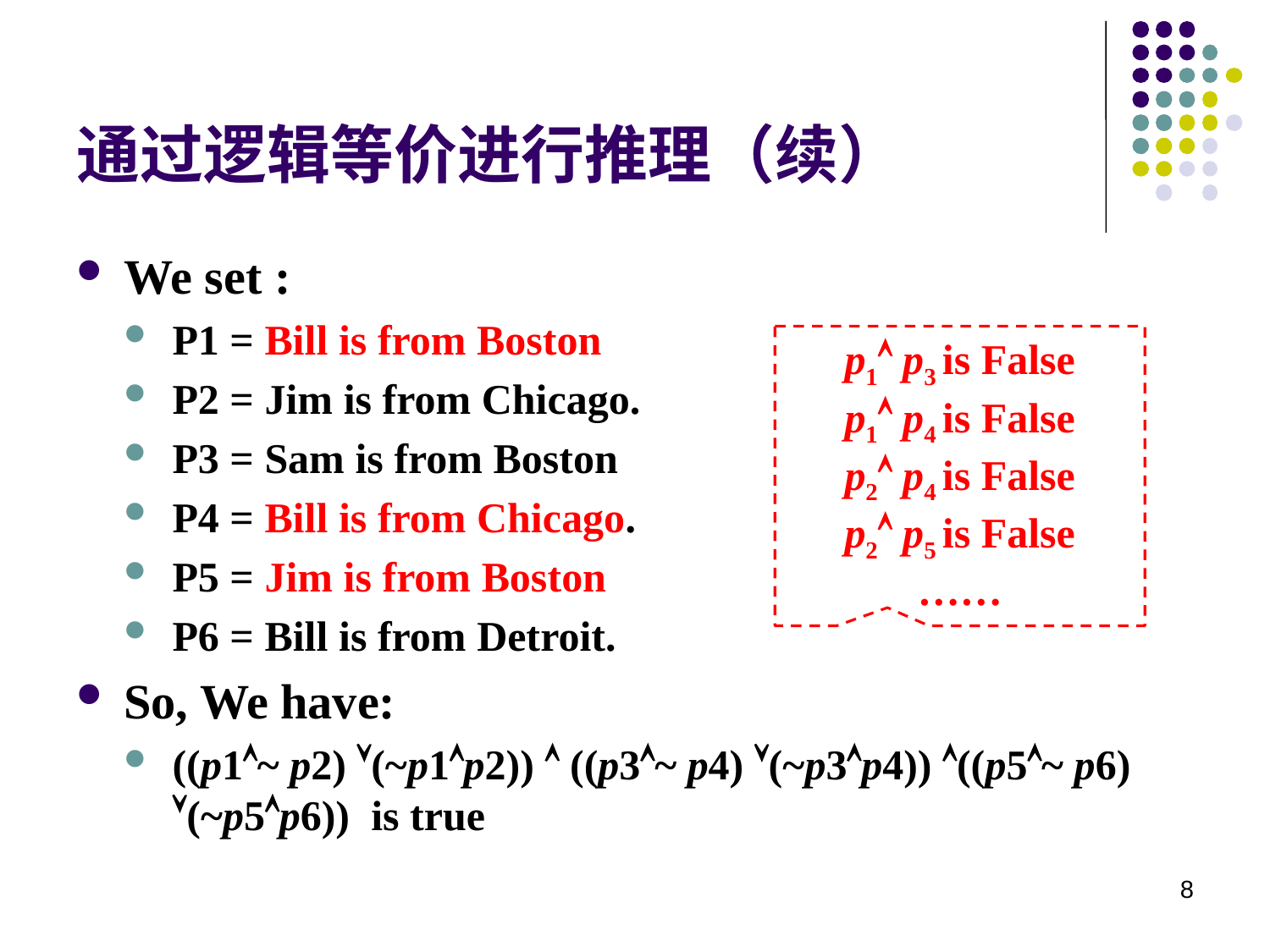

# 通过逻辑等价进行推理（续）
We set :
P1 = Bill is from Boston
P2 = Jim is from Chicago.
P3 = Sam is from Boston
P4 = Bill is from Chicago.
P5 = Jim is from Boston
P6 = Bill is from Detroit.
So, We have:
((p1∧~ p2) ∨(~p1∧p2)) ∧ ((p3∧~ p4) ∨(~p3∧p4)) ∧((p5∧~ p6) ∨(~p5∧p6))  is true
p1∧ p3 is False
p1∧ p4 is False
p2∧ p4 is False
p2∧ p5 is False
……
8